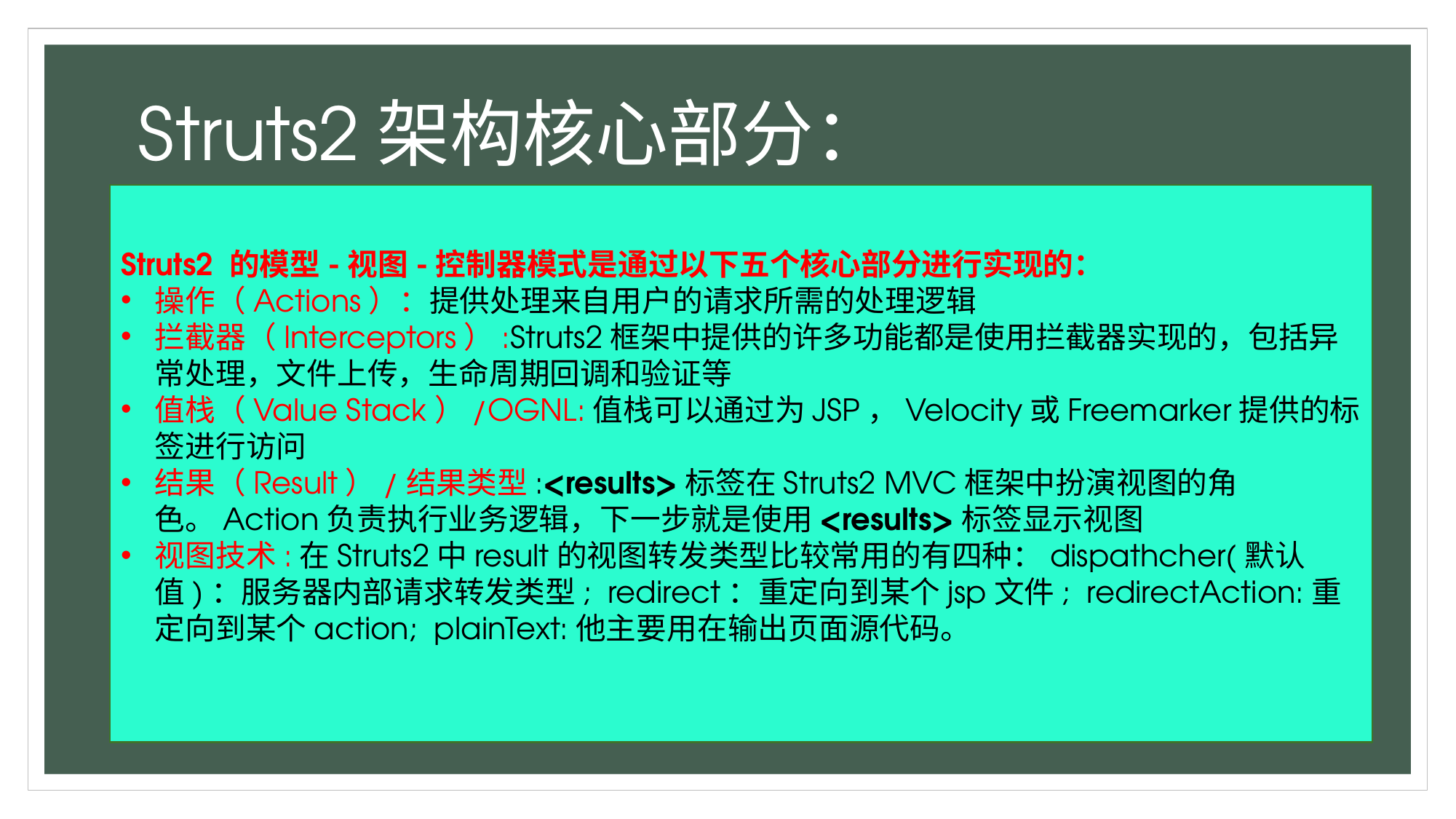

# Struts2架构核心部分：
Struts2 的模型-视图-控制器模式是通过以下五个核心部分进行实现的：
操作（Actions）：提供处理来自用户的请求所需的处理逻辑
拦截器（Interceptors）:Struts2框架中提供的许多功能都是使用拦截器实现的，包括异常处理，文件上传，生命周期回调和验证等
值栈（Value Stack）/OGNL:值栈可以通过为JSP，Velocity或Freemarker提供的标签进行访问
结果（Result）/结果类型:<results>标签在Struts2 MVC框架中扮演视图的角色。Action负责执行业务逻辑，下一步就是使用<results>标签显示视图
视图技术:在Struts2中result的视图转发类型比较常用的有四种：dispathcher(默认值)：服务器内部请求转发类型;  redirect：重定向到某个jsp文件;  redirectAction:重定向到某个action;  plainText:他主要用在输出页面源代码。